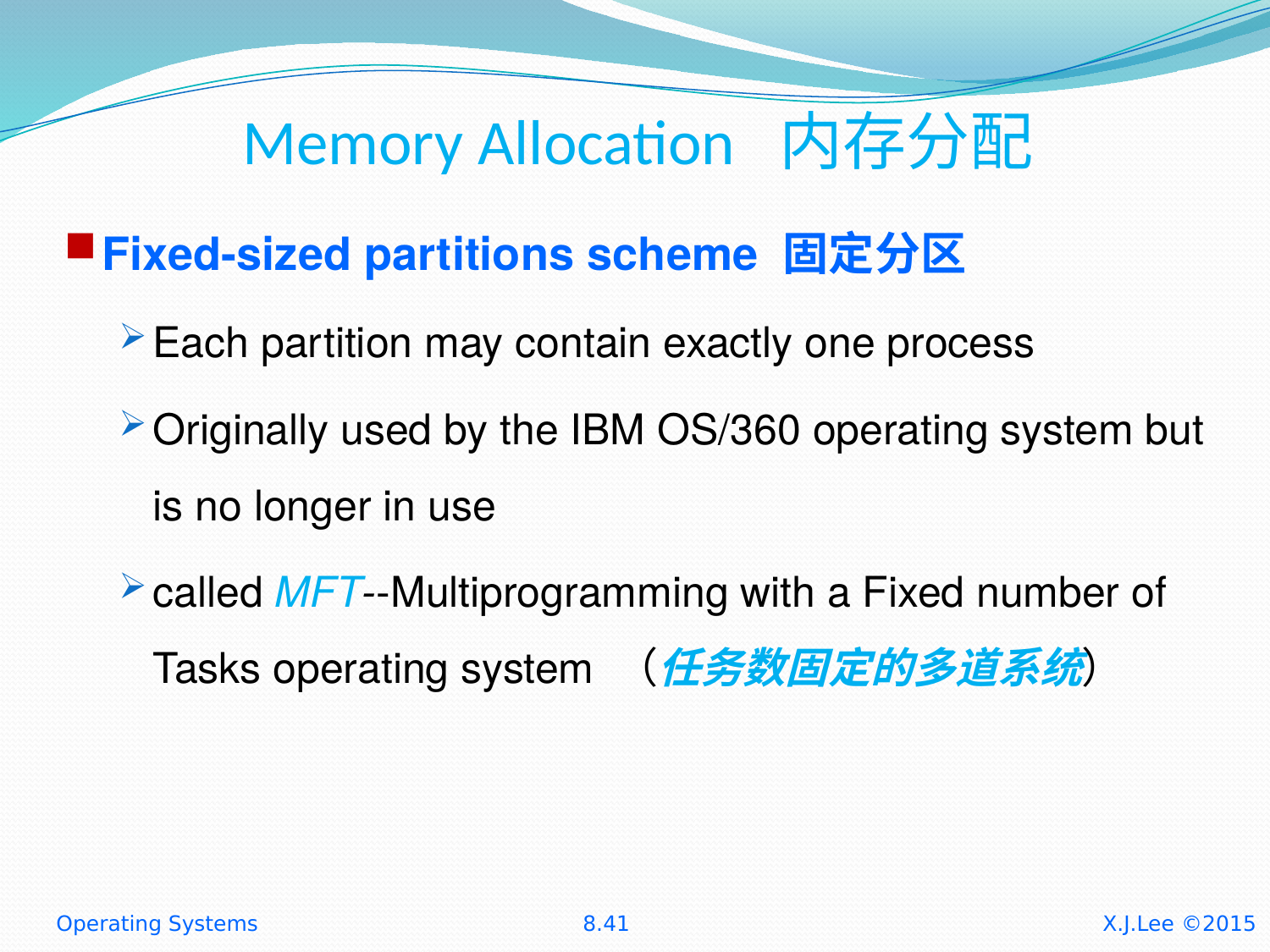

# Memory Allocation  内存分配
Fixed-sized partitions scheme 固定分区
Each partition may contain exactly one process
Originally used by the IBM OS/360 operating system but is no longer in use
called MFT--Multiprogramming with a Fixed number of Tasks operating system （任务数固定的多道系统）
Operating Systems
8.41
X.J.Lee ©2015